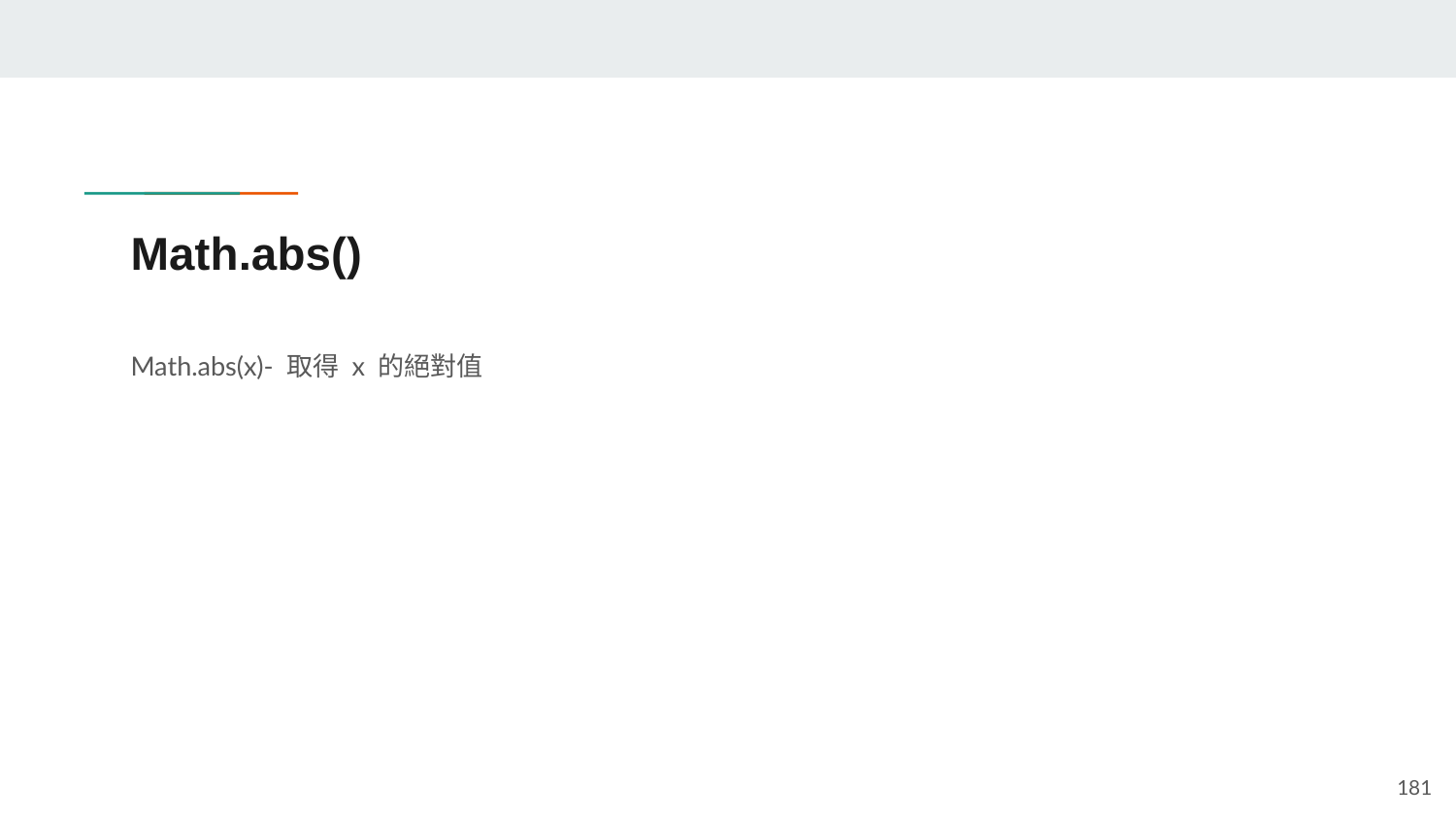

# Math.abs()
Math.abs(x)- 取得 x 的絕對值
181